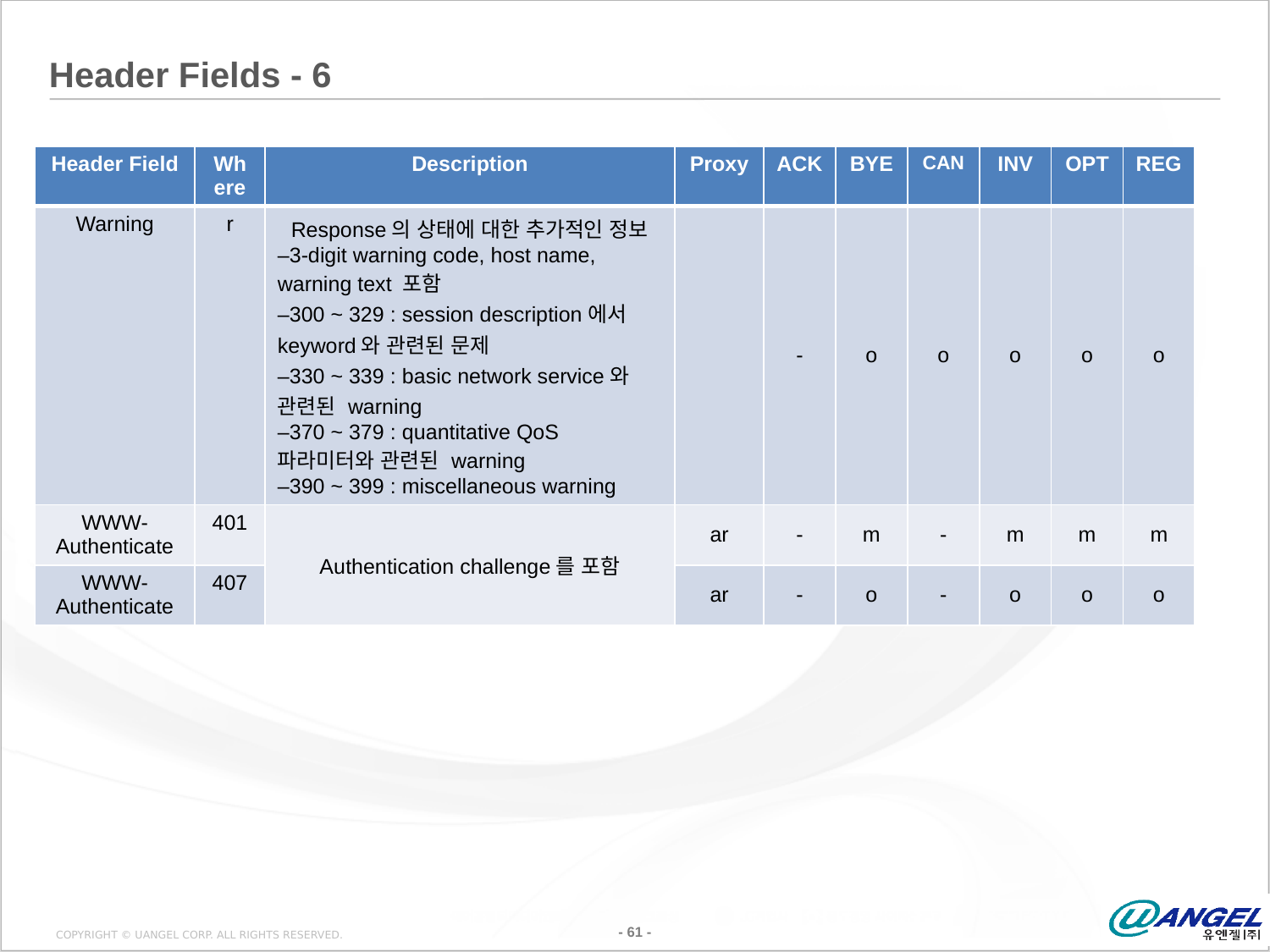

# Header Fields - 6

| Header Field | Where | Description | Proxy | ACK | BYE | CAN | INV | OPT | REG |
| --- | --- | --- | --- | --- | --- | --- | --- | --- | --- |
| Warning | r | Response의 상태에 대한 추가적인 정보 –3-digit warning code, host name, warning text 포함 –300 ~ 329 : session description에서keyword와 관련된 문제 –330 ~ 339 : basic network service와 관련된 warning –370 ~ 379 : quantitative QoS 파라미터와 관련된 warning –390 ~ 399 : miscellaneous warning |  | - | o | o | o | o | o |
| WWW-Authenticate | 401 | Authentication challenge를 포함 | ar | - | m | - | m | m | m |
| WWW-Authenticate | 407 |  | ar | - | o | - | o | o | o |